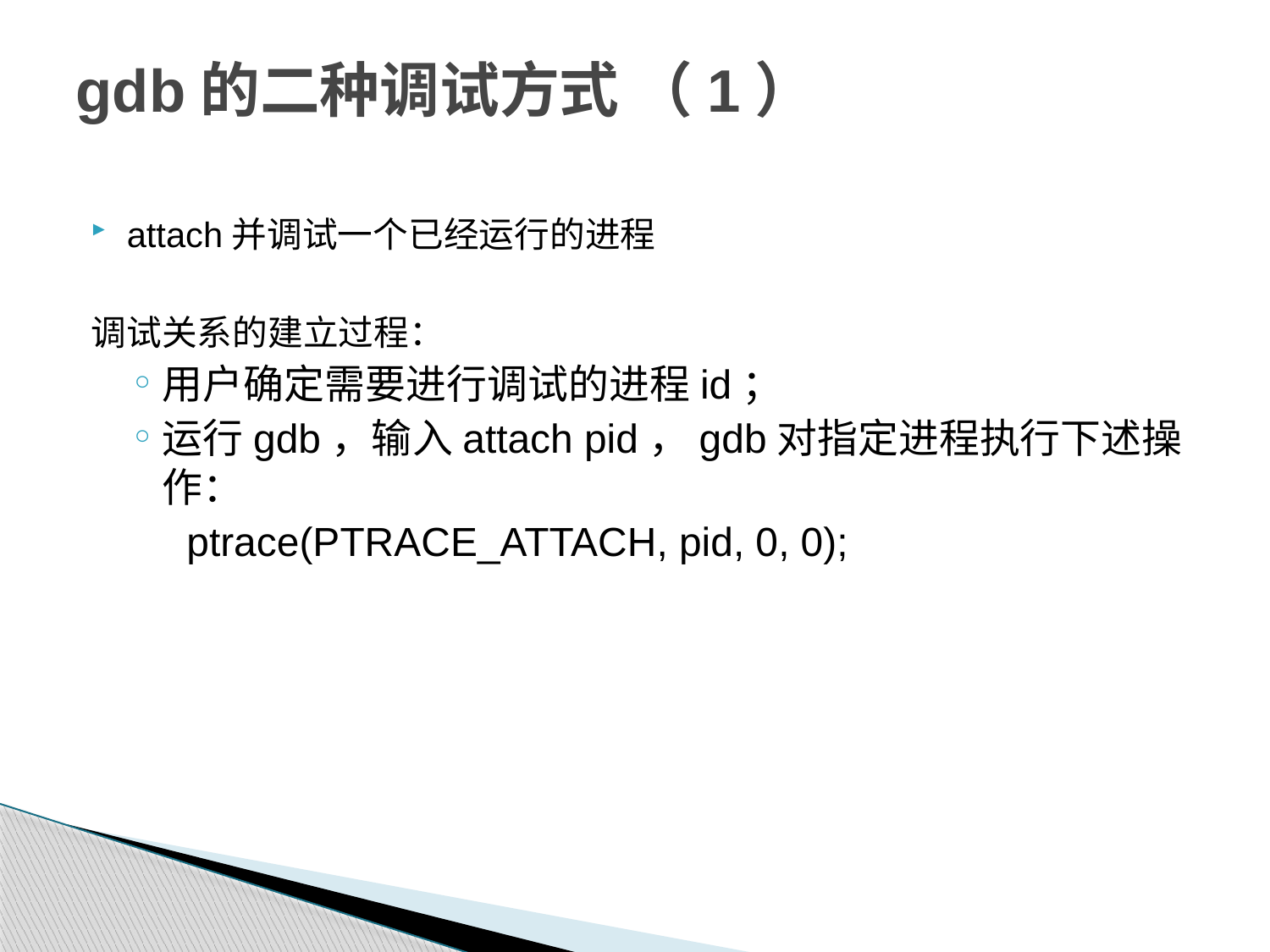

# gdb的二种调试方式 （1）
attach并调试一个已经运行的进程

调试关系的建立过程：
用户确定需要进行调试的进程id；
运行gdb，输入attach pid，gdb对指定进程执行下述操作：
     ptrace(PTRACE_ATTACH, pid, 0, 0);